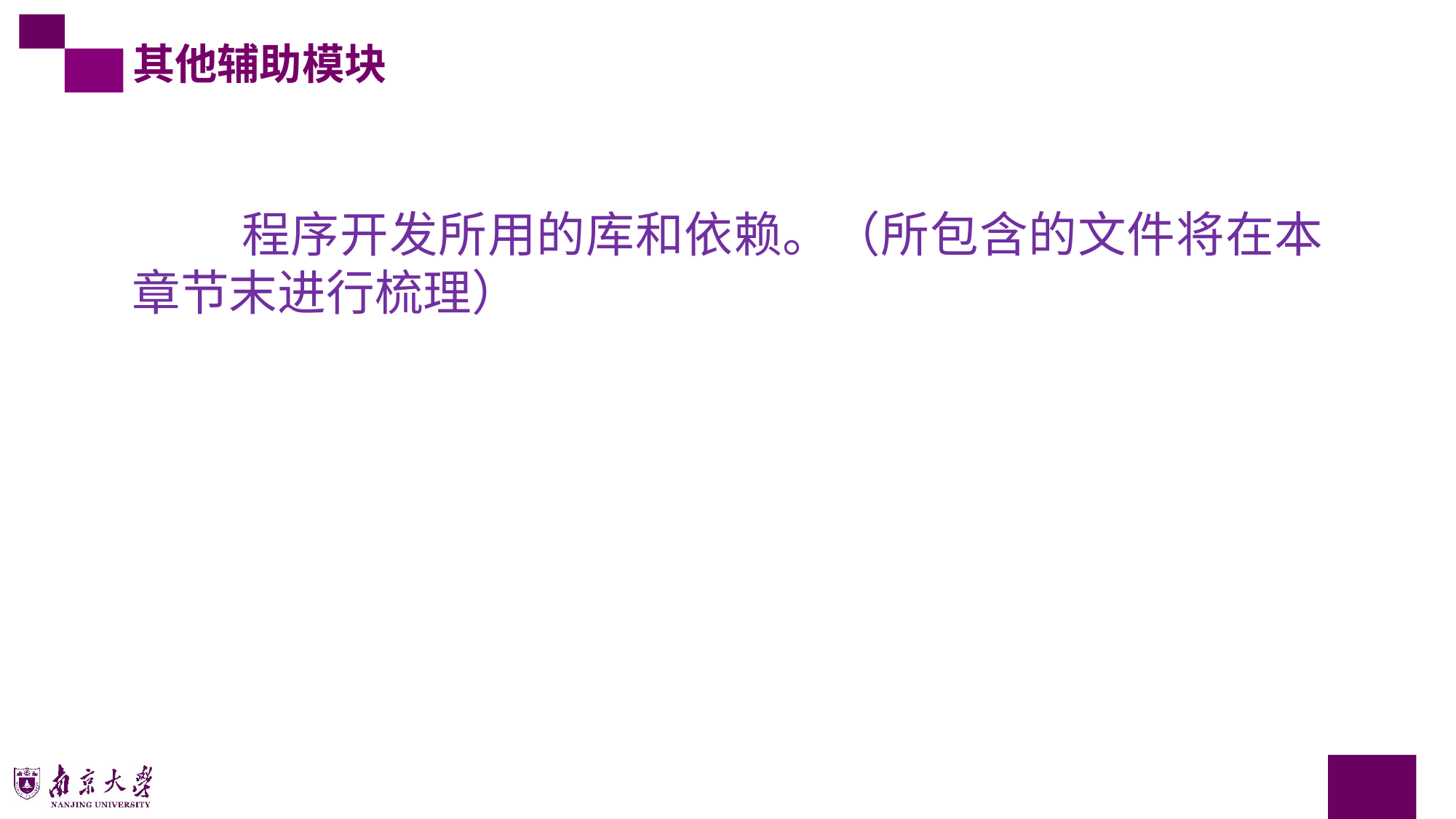

其他辅助模块
	程序开发所用的库和依赖。（所包含的文件将在本章节末进行梳理）
20